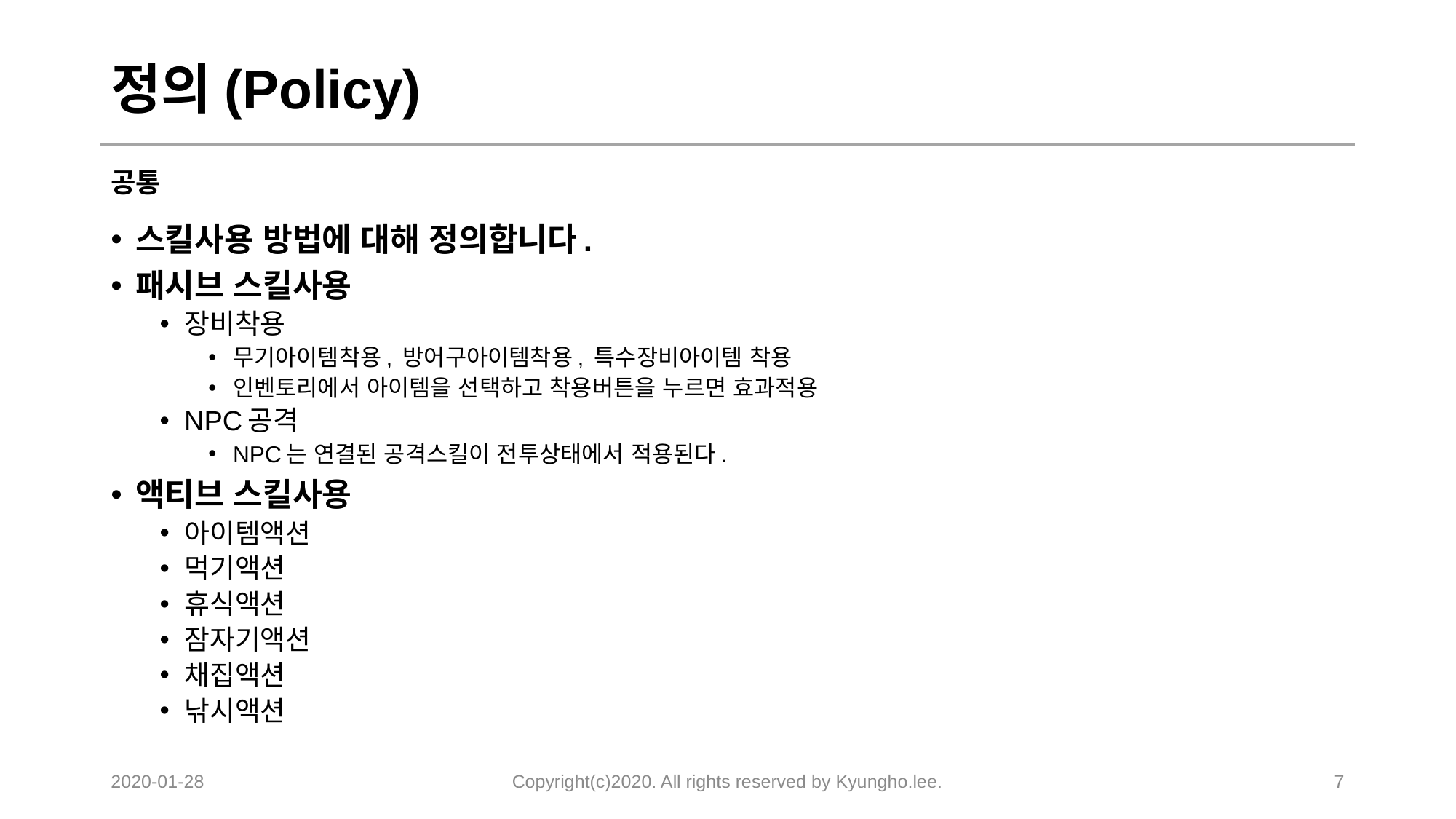

# 정의(Policy)
공통
스킬사용 방법에 대해 정의합니다.
패시브 스킬사용
장비착용
무기아이템착용, 방어구아이템착용, 특수장비아이템 착용
인벤토리에서 아이템을 선택하고 착용버튼을 누르면 효과적용
NPC공격
NPC는 연결된 공격스킬이 전투상태에서 적용된다.
액티브 스킬사용
아이템액션
먹기액션
휴식액션
잠자기액션
채집액션
낚시액션

2020-01-28
Copyright(c)2020. All rights reserved by Kyungho.lee.
7